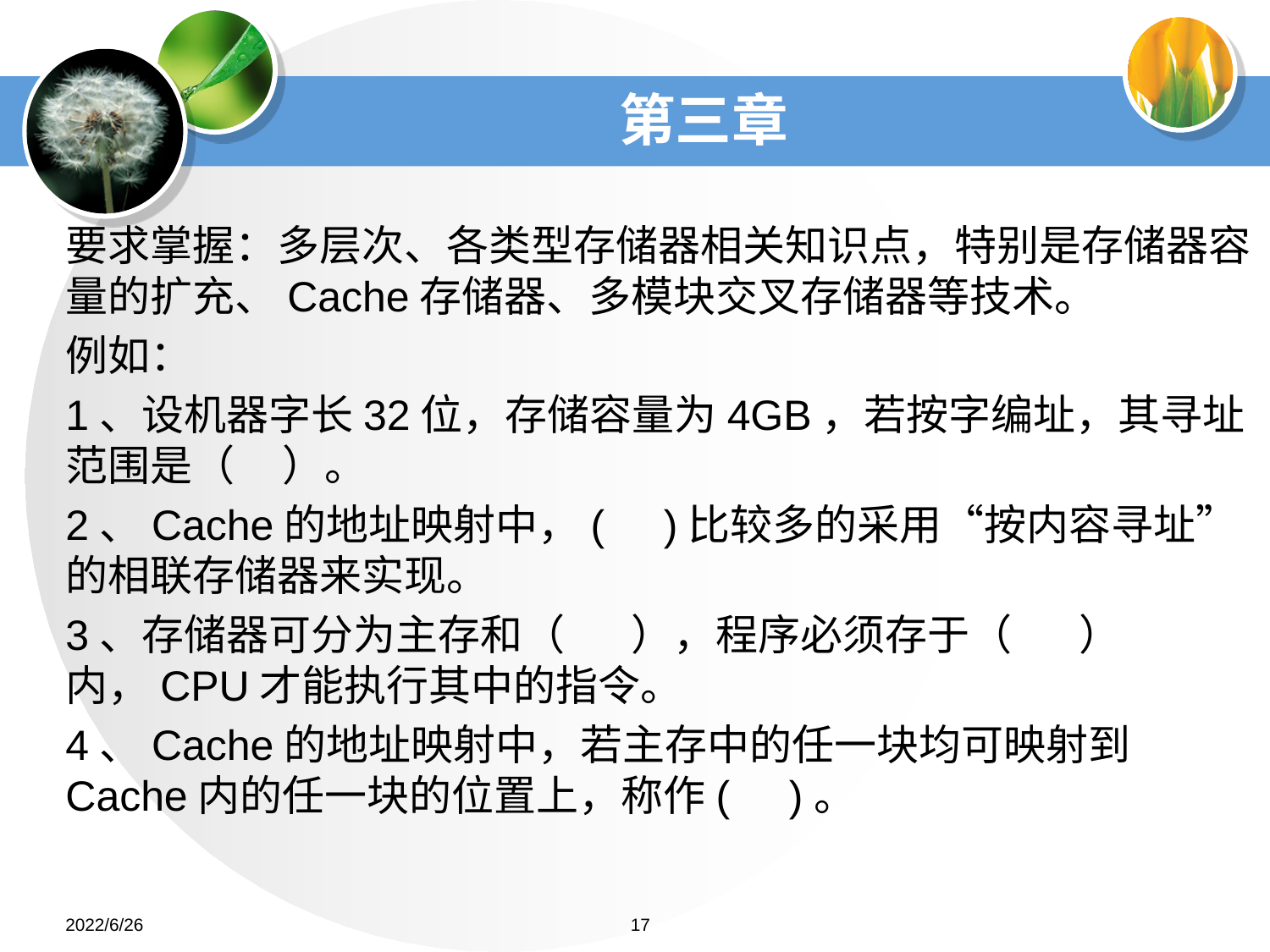

# 第三章

要求掌握：多层次、各类型存储器相关知识点，特别是存储器容量的扩充、Cache存储器、多模块交叉存储器等技术。
例如：
1、设机器字长32位，存储容量为4GB，若按字编址，其寻址范围是（     ）。
2、Cache的地址映射中，(     )比较多的采用“按内容寻址”的相联存储器来实现。
3、存储器可分为主存和（       ），程序必须存于（       ）内，CPU才能执行其中的指令。
4、Cache的地址映射中，若主存中的任一块均可映射到Cache内的任一块的位置上，称作(     )。
2022/6/26
17